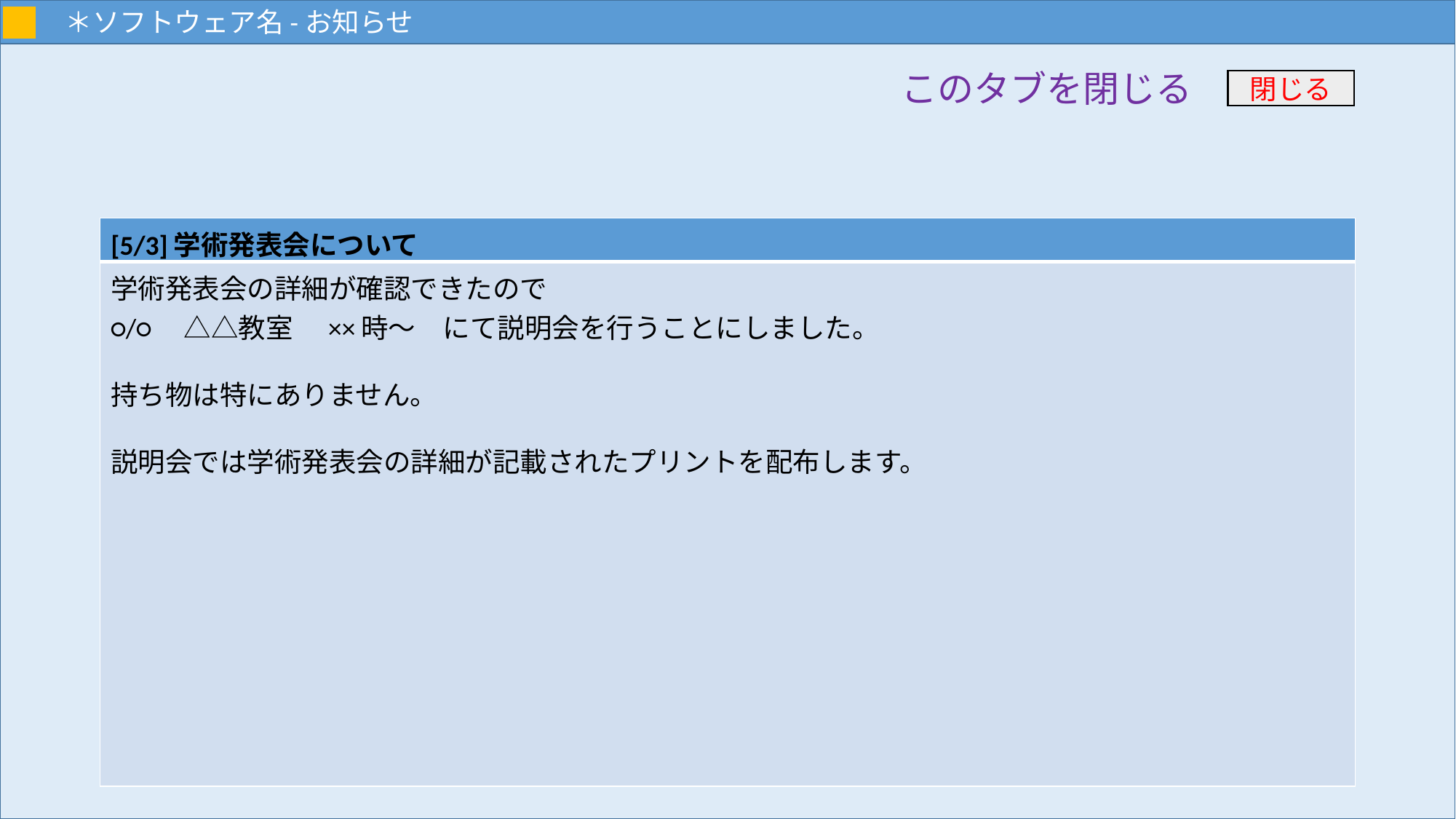

＊ソフトウェア名-お知らせ
　　　　　　　　　　　　①

このタブを閉じる
閉じる
| [5/3]学術発表会について |
| --- |
| 学術発表会の詳細が確認できたので ○/○　△△教室　××時～　にて説明会を行うことにしました。 持ち物は特にありません。 説明会では学術発表会の詳細が記載されたプリントを配布します。 |